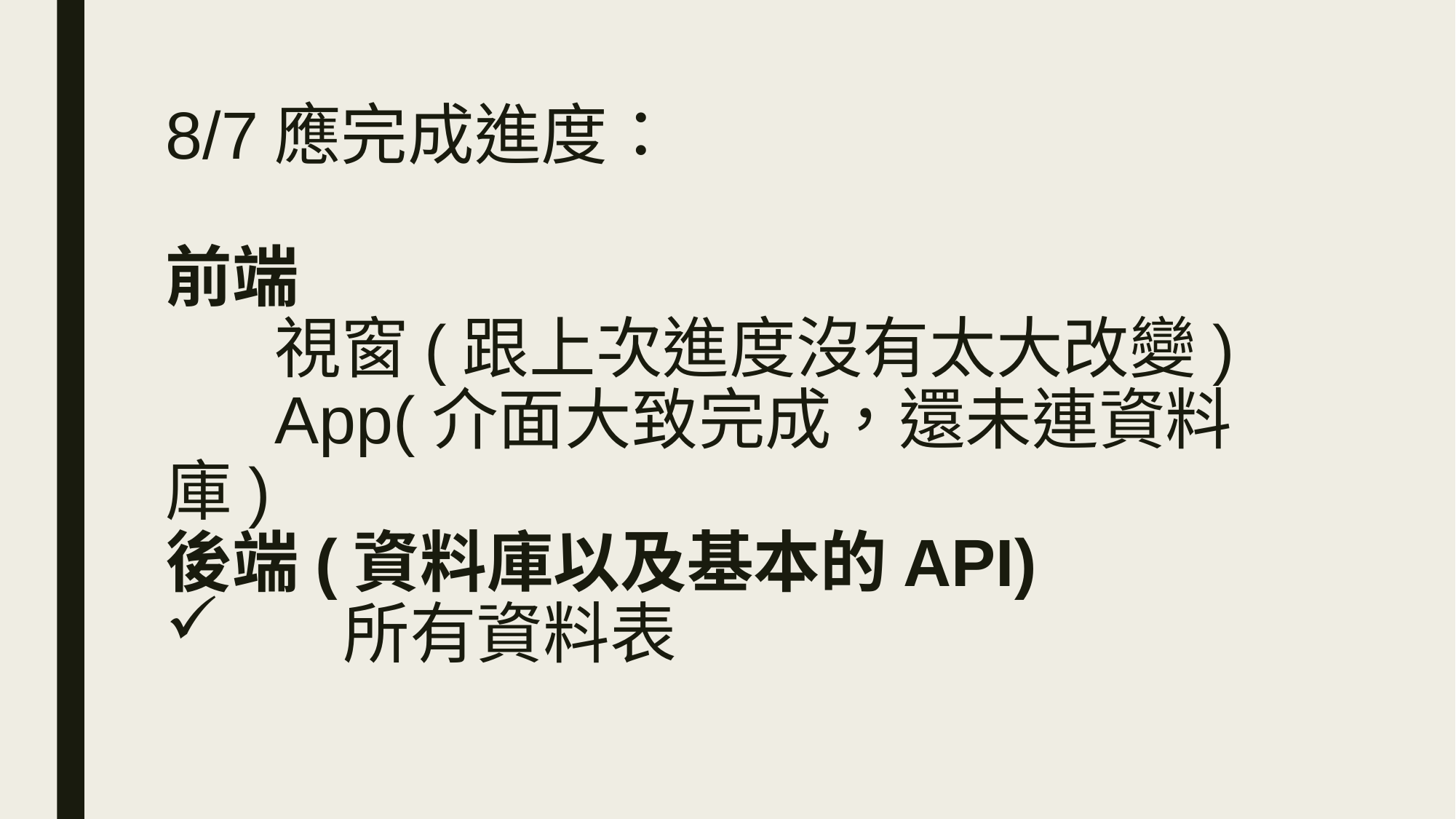

8/7應完成進度：

前端
	視窗(跟上次進度沒有太大改變)
	App(介面大致完成，還未連資料庫)
後端(資料庫以及基本的API)
	所有資料表